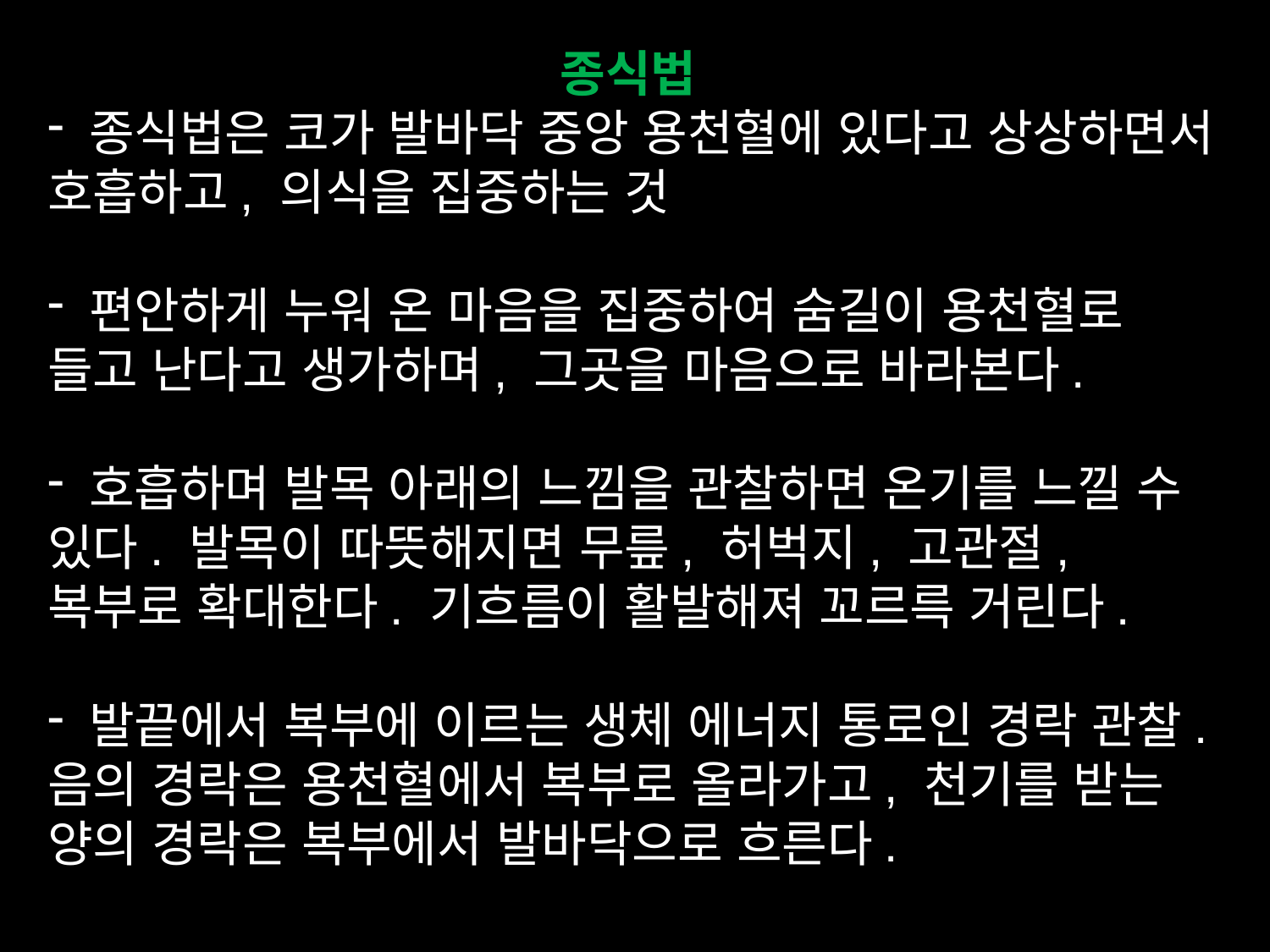

종식법
 종식법은 코가 발바닥 중앙 용천혈에 있다고 상상하면서 호흡하고, 의식을 집중하는 것

 편안하게 누워 온 마음을 집중하여 숨길이 용천혈로 들고 난다고 생가하며, 그곳을 마음으로 바라본다.

 호흡하며 발목 아래의 느낌을 관찰하면 온기를 느낄 수 있다. 발목이 따뜻해지면 무릎, 허벅지, 고관절, 복부로 확대한다. 기흐름이 활발해져 꼬르륵 거린다.

 발끝에서 복부에 이르는 생체 에너지 통로인 경락 관찰. 음의 경락은 용천혈에서 복부로 올라가고, 천기를 받는 양의 경락은 복부에서 발바닥으로 흐른다.